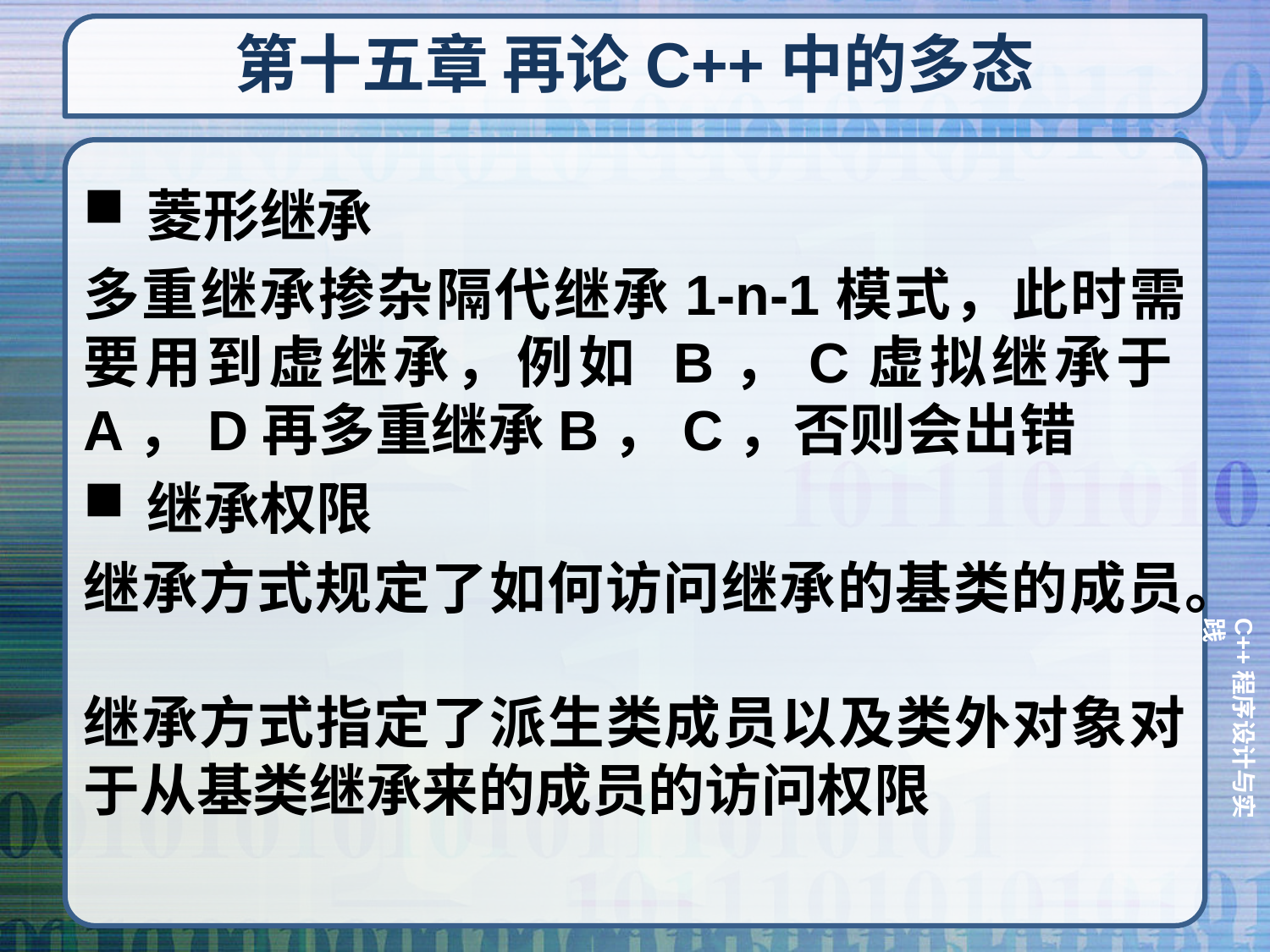

# 第十五章 再论C++中的多态
菱形继承
多重继承掺杂隔代继承1-n-1模式，此时需要用到虚继承，例如 B，C虚拟继承于A，D再多重继承B，C，否则会出错
继承权限
继承方式规定了如何访问继承的基类的成员。
继承方式指定了派生类成员以及类外对象对于从基类继承来的成员的访问权限